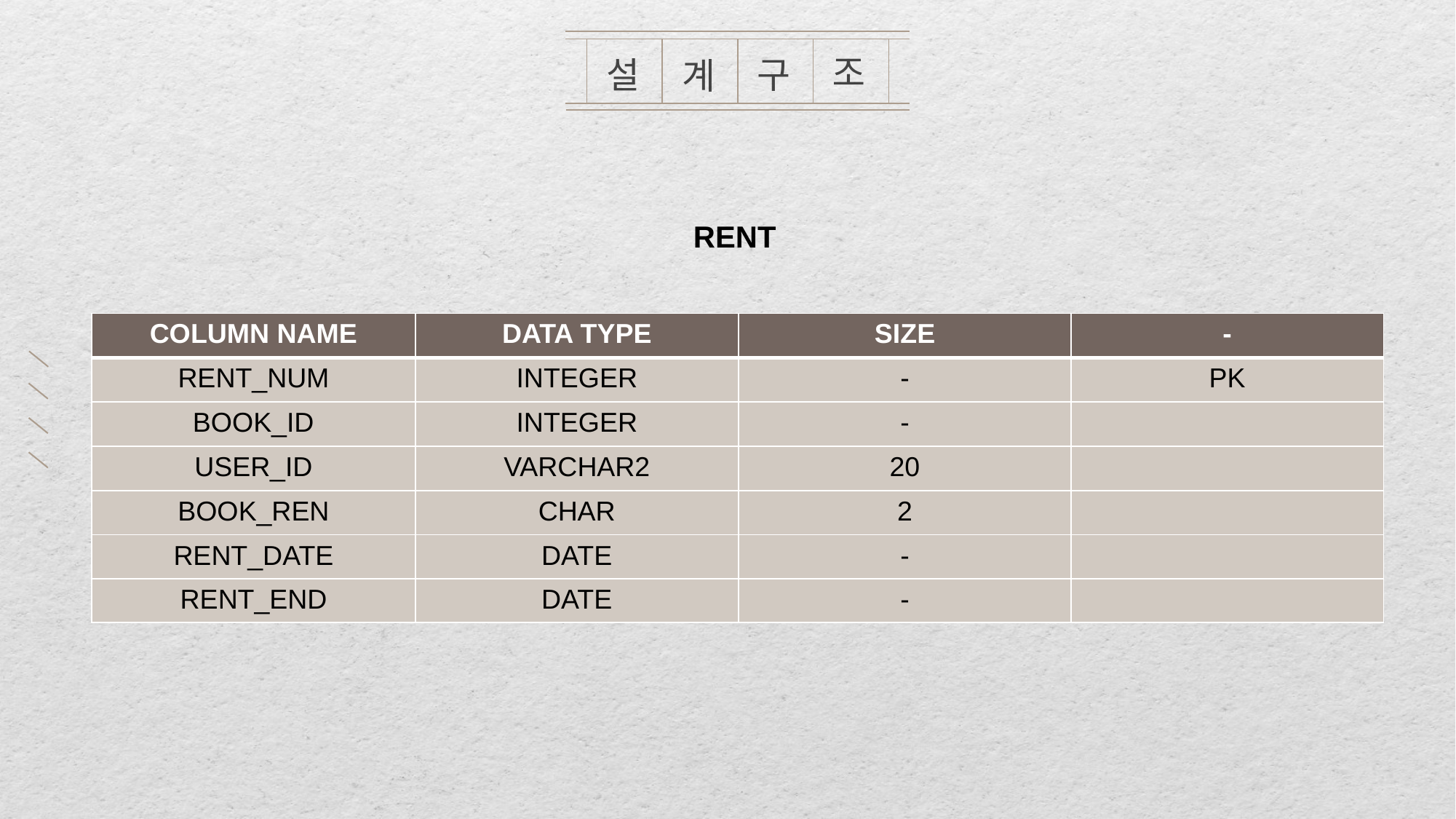

조
구
설
계
RENT
| COLUMN NAME | DATA TYPE | SIZE | - |
| --- | --- | --- | --- |
| RENT\_NUM | INTEGER | - | PK |
| BOOK\_ID | INTEGER | - |  |
| USER\_ID | VARCHAR2 | 20 |  |
| BOOK\_REN | CHAR | 2 |  |
| RENT\_DATE | DATE | - |  |
| RENT\_END | DATE | - |  |